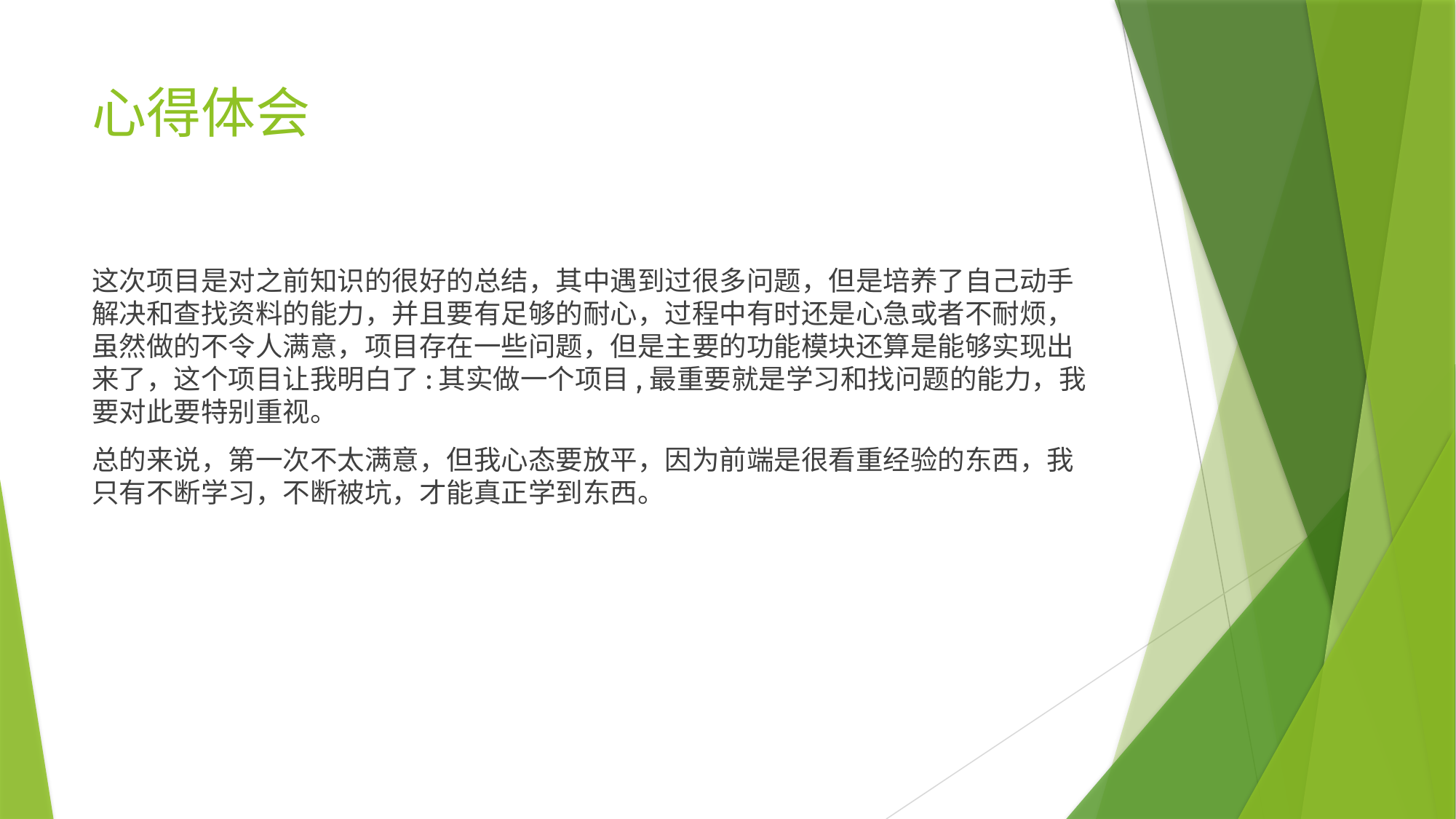

# 心得体会
这次项目是对之前知识的很好的总结，其中遇到过很多问题，但是培养了自己动手解决和查找资料的能力，并且要有足够的耐心，过程中有时还是心急或者不耐烦，虽然做的不令人满意，项目存在一些问题，但是主要的功能模块还算是能够实现出来了，这个项目让我明白了:其实做一个项目,最重要就是学习和找问题的能力，我要对此要特别重视。
总的来说，第一次不太满意，但我心态要放平，因为前端是很看重经验的东西，我只有不断学习，不断被坑，才能真正学到东西。